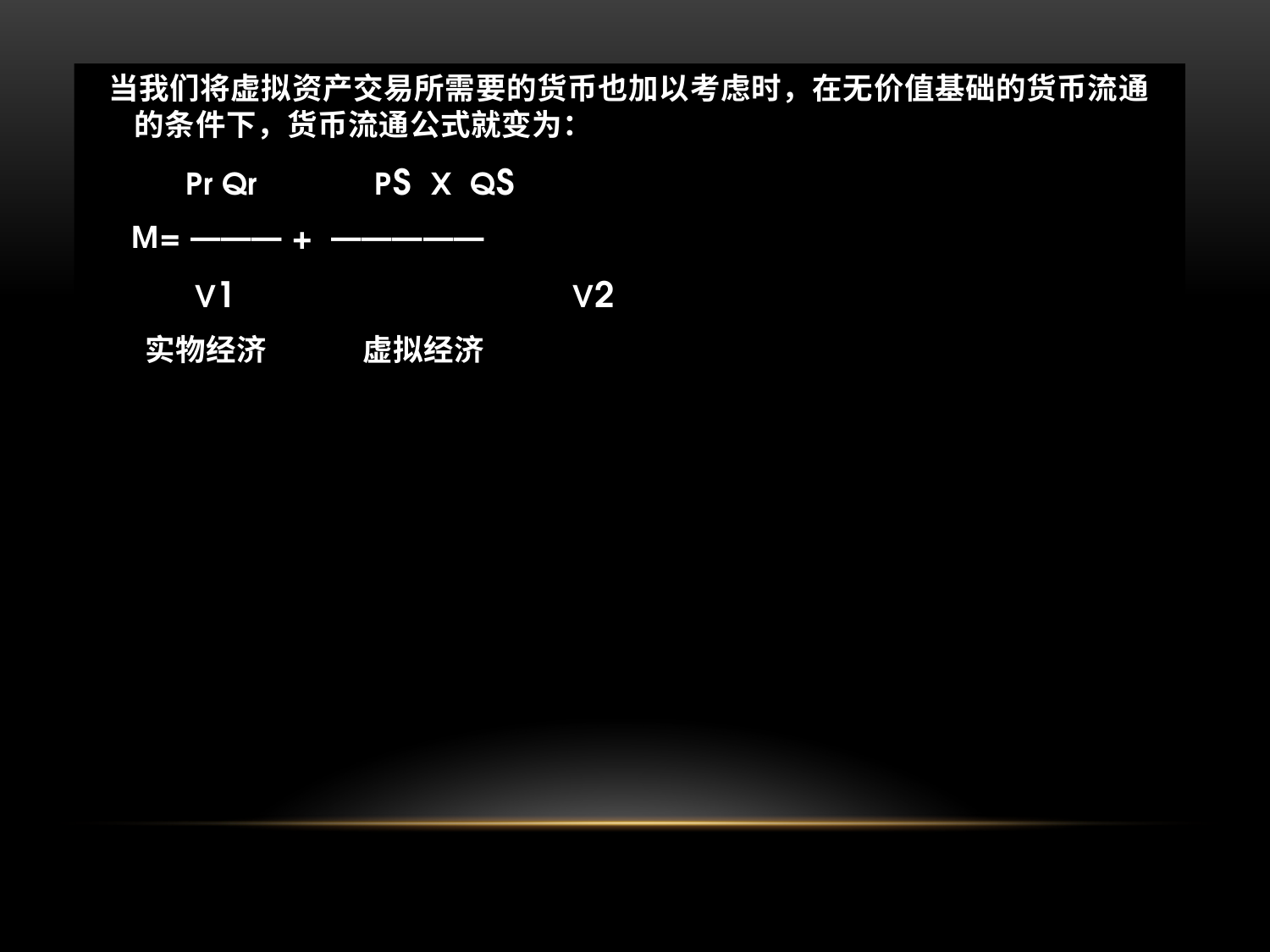

当我们将虚拟资产交易所需要的货币也加以考虑时，在无价值基础的货币流通的条件下，货币流通公式就变为：
           Pr Qr             PS  X  QS
     M= ——— +  —————
            V1                                V2
       实物经济             虚拟经济